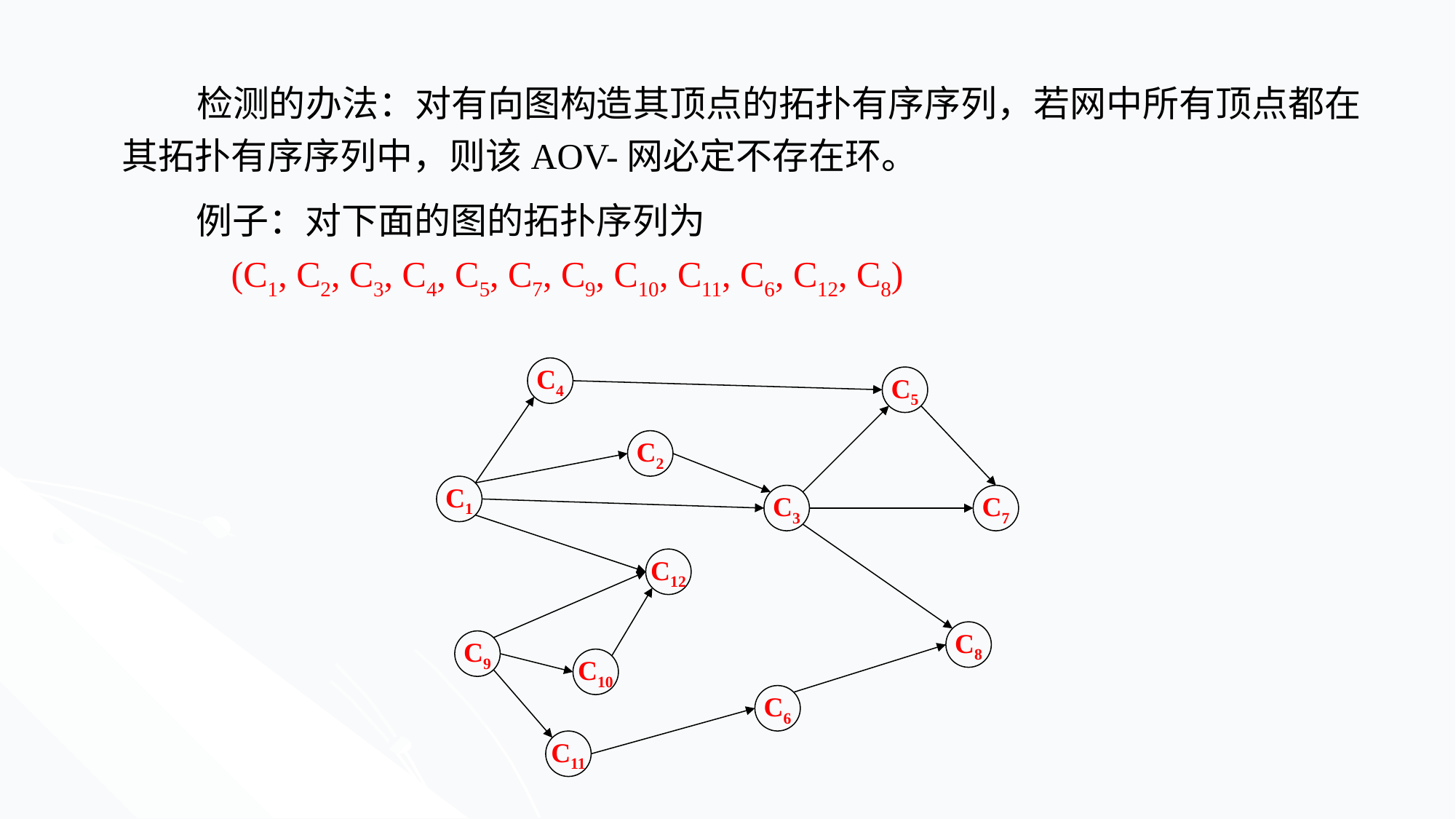

检测的办法：对有向图构造其顶点的拓扑有序序列，若网中所有顶点都在其拓扑有序序列中，则该AOV-网必定不存在环。
        例子：对下面的图的拓扑序列为
	(C1, C2, C3, C4, C5, C7, C9, C10, C11, C6, C12, C8)
C4
C5
C2
C1
C3
C7
C12
C8
C9
C10
C6
C11